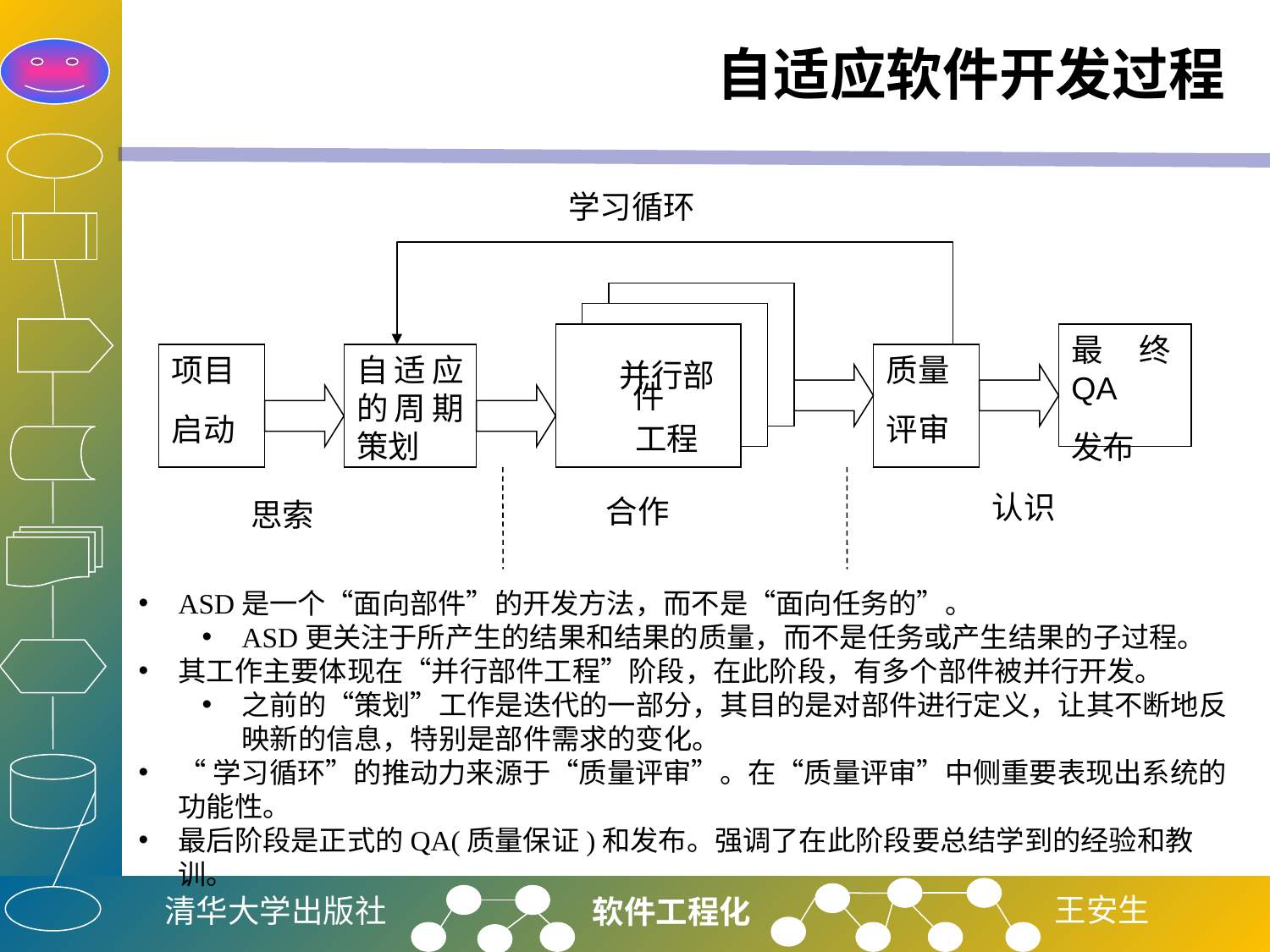

# 自适应软件开发过程

学习循环

并行部件
工程
最终QA
发布
自适应的周期策划
项目
启动
质量
评审

认识
合作
思索
ASD是一个“面向部件”的开发方法，而不是“面向任务的”。
ASD更关注于所产生的结果和结果的质量，而不是任务或产生结果的子过程。
其工作主要体现在“并行部件工程”阶段，在此阶段，有多个部件被并行开发。
之前的“策划”工作是迭代的一部分，其目的是对部件进行定义，让其不断地反映新的信息，特别是部件需求的变化。
“学习循环”的推动力来源于“质量评审”。在“质量评审”中侧重要表现出系统的功能性。
最后阶段是正式的QA(质量保证)和发布。强调了在此阶段要总结学到的经验和教训。